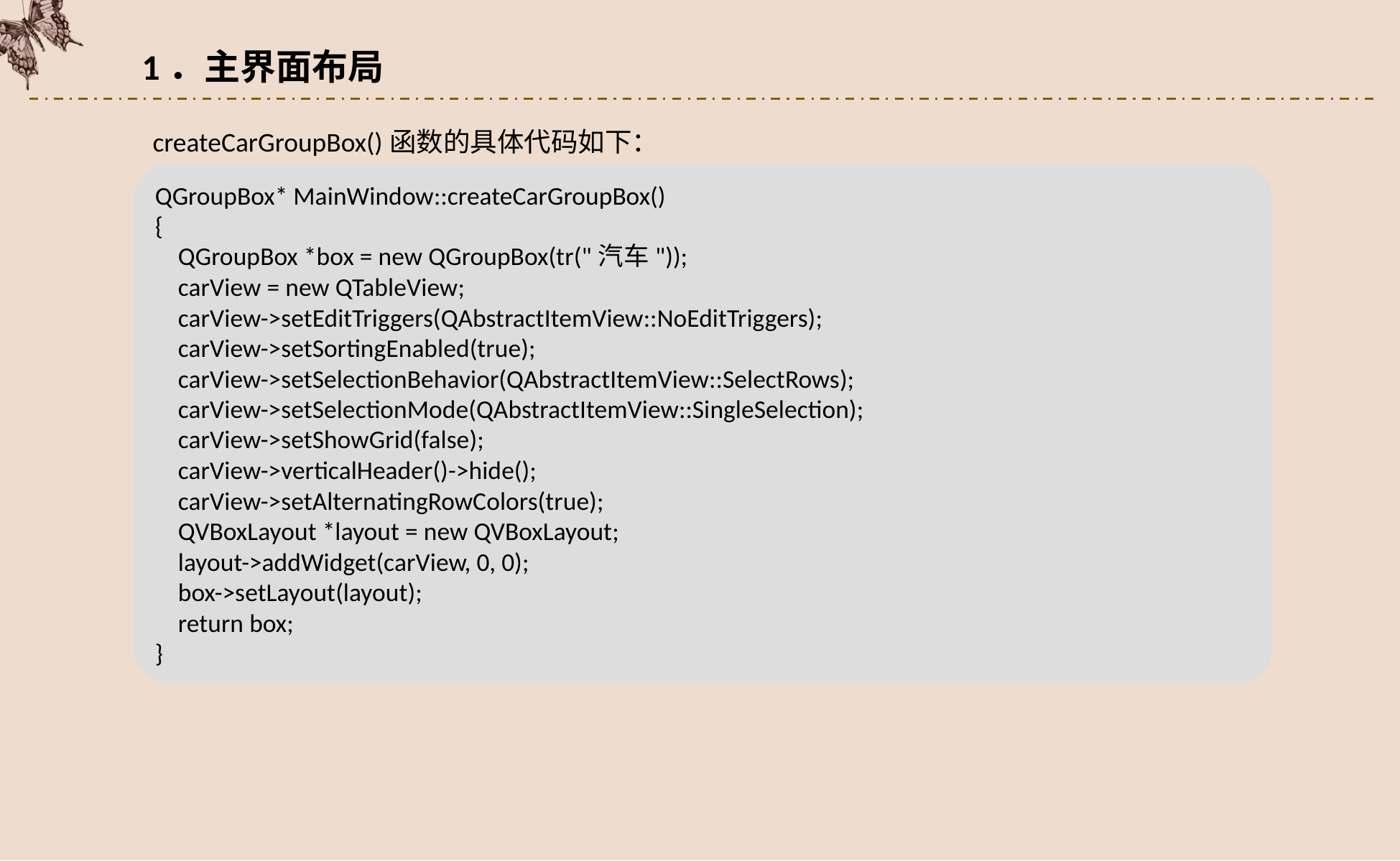

1．主界面布局
createCarGroupBox()函数的具体代码如下：
QGroupBox* MainWindow::createCarGroupBox()
{
    QGroupBox *box = new QGroupBox(tr("汽车"));
    carView = new QTableView;
    carView->setEditTriggers(QAbstractItemView::NoEditTriggers);
    carView->setSortingEnabled(true);
    carView->setSelectionBehavior(QAbstractItemView::SelectRows);
    carView->setSelectionMode(QAbstractItemView::SingleSelection);
    carView->setShowGrid(false);
    carView->verticalHeader()->hide();
    carView->setAlternatingRowColors(true);
    QVBoxLayout *layout = new QVBoxLayout;
    layout->addWidget(carView, 0, 0);
    box->setLayout(layout);
    return box;
}